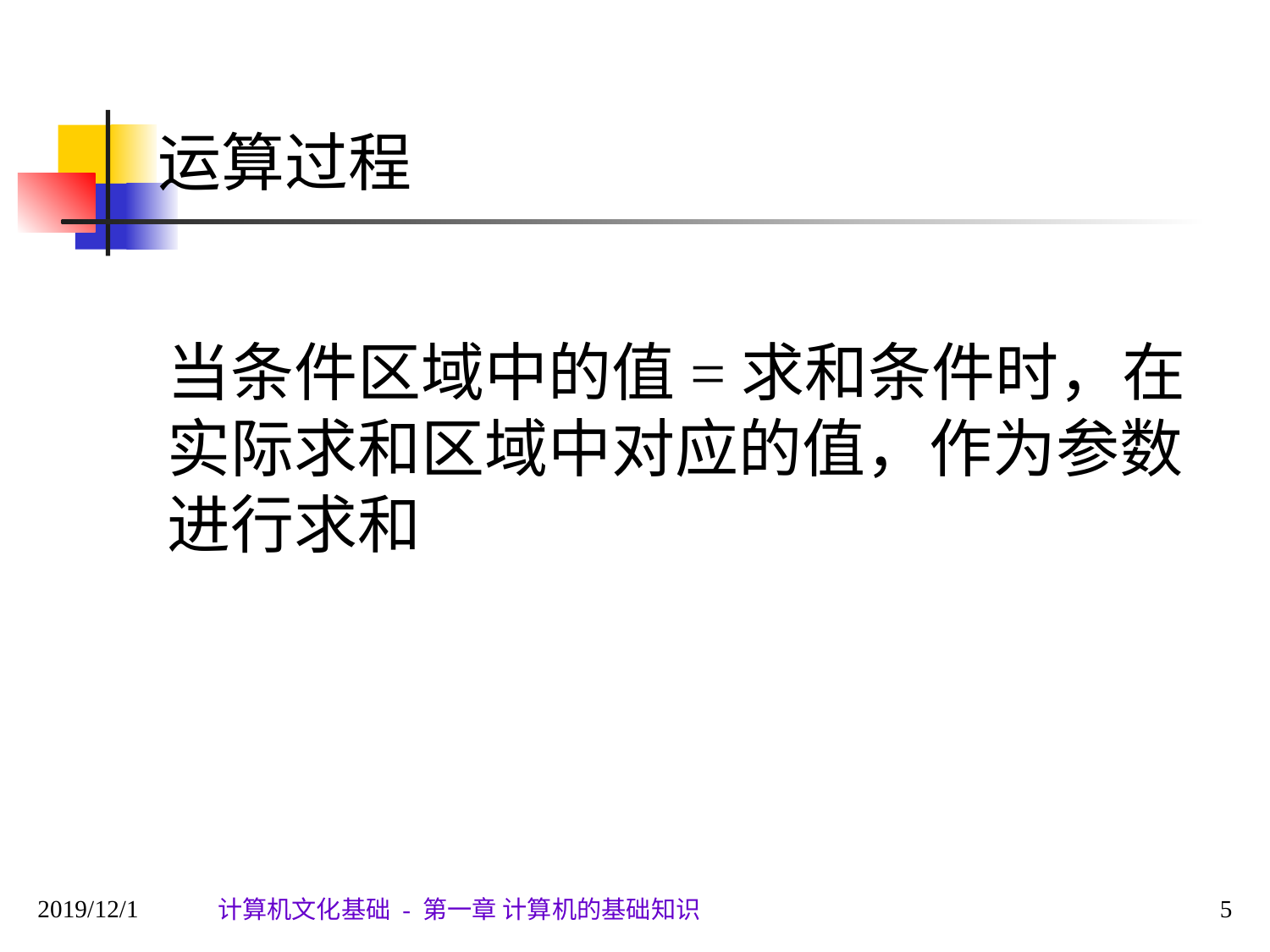

运算过程
当条件区域中的值=求和条件时，在实际求和区域中对应的值，作为参数进行求和
2019/12/1
5
计算机文化基础 - 第一章 计算机的基础知识